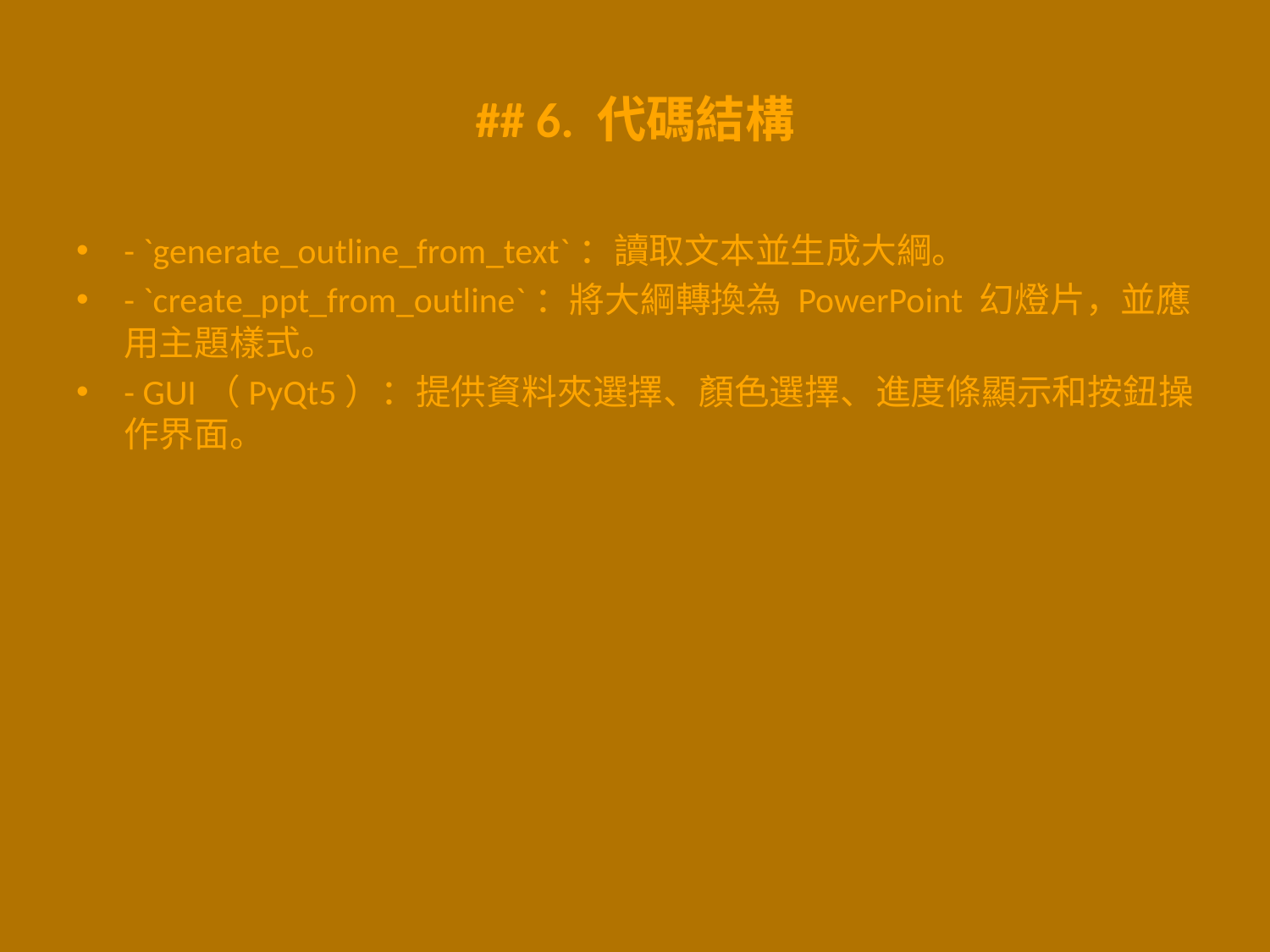

# ## 6. 代碼結構
- `generate_outline_from_text`：讀取文本並生成大綱。
- `create_ppt_from_outline`：將大綱轉換為 PowerPoint 幻燈片，並應用主題樣式。
- GUI（PyQt5）：提供資料夾選擇、顏色選擇、進度條顯示和按鈕操作界面。